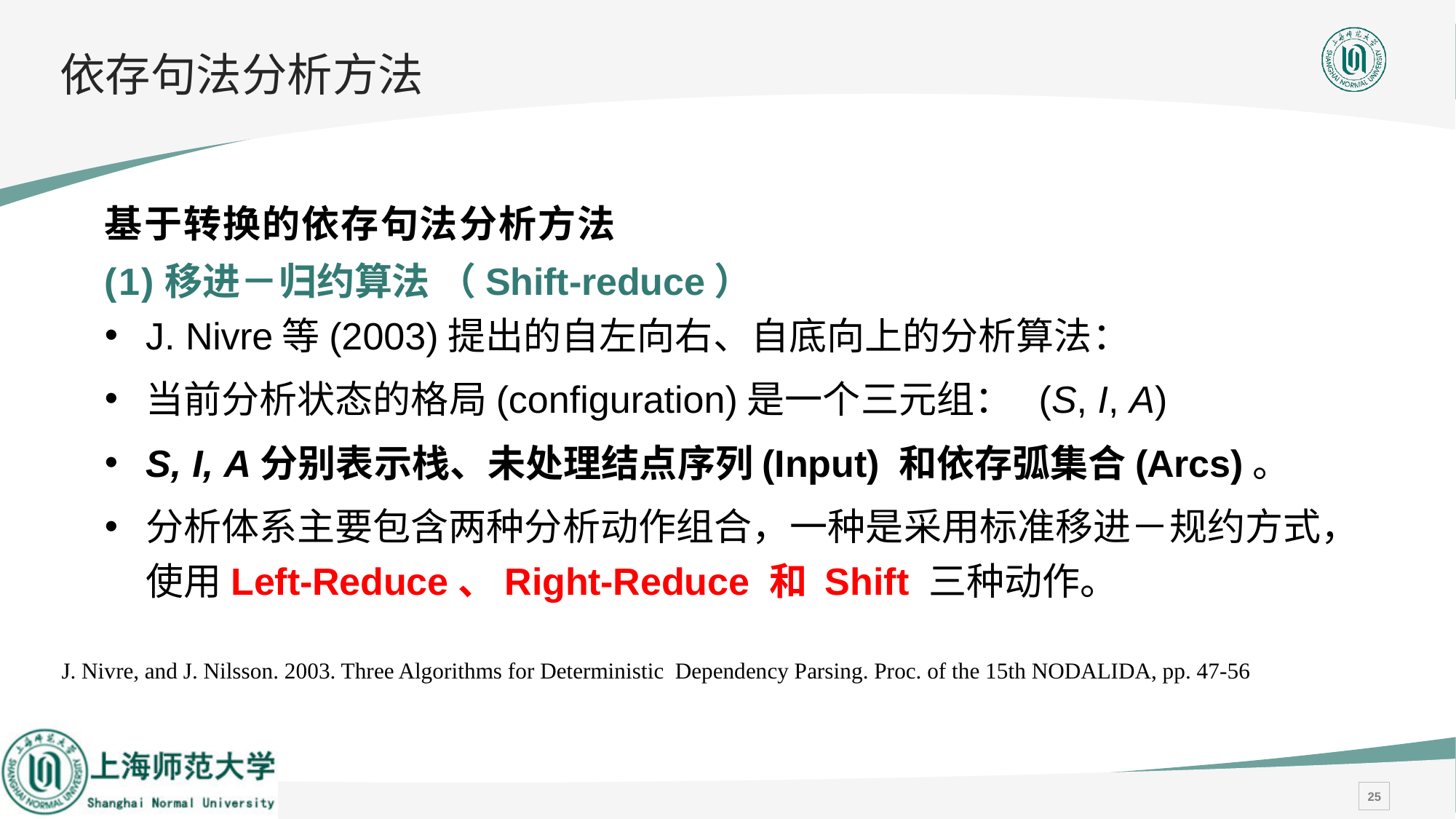

依存句法分析方法

基于转换的依存句法分析方法
(1)移进－归约算法 （Shift-reduce）
J. Nivre等(2003)提出的自左向右、自底向上的分析算法：
当前分析状态的格局(configuration)是一个三元组：  (S, I, A)
S, I, A分别表示栈、未处理结点序列(Input) 和依存弧集合(Arcs)。
分析体系主要包含两种分析动作组合，一种是采用标准移进－规约方式，使用Left-Reduce、Right-Reduce 和 Shift 三种动作。

J. Nivre, and J. Nilsson. 2003. Three Algorithms for Deterministic  Dependency Parsing. Proc. of the 15th NODALIDA, pp. 47-56